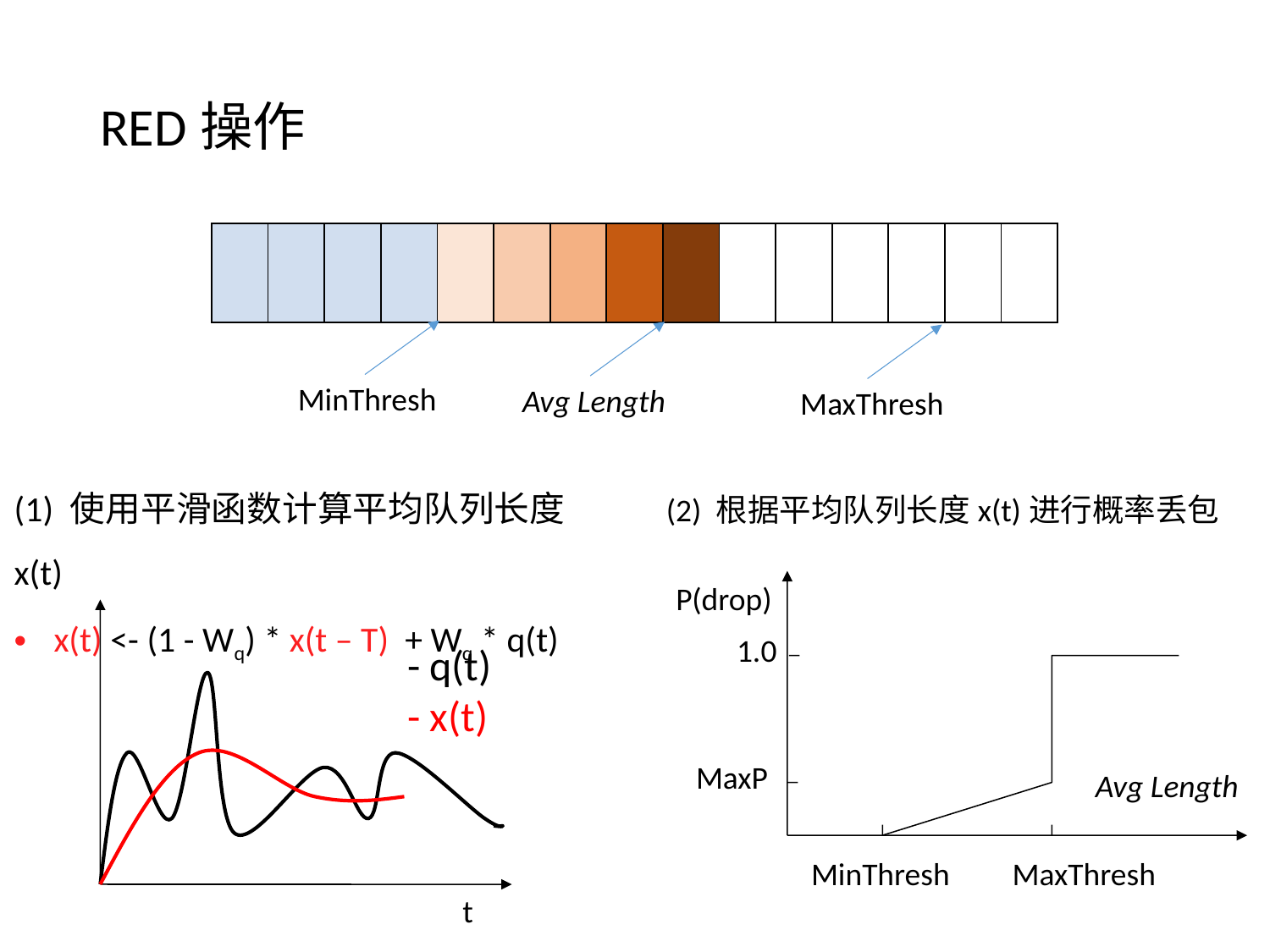

# RED操作
|  |  |  |  |  |  |  |  |  |  |  |  |  |  |  |
| --- | --- | --- | --- | --- | --- | --- | --- | --- | --- | --- | --- | --- | --- | --- |
MinThresh
Avg Length
MaxThresh
(1) 使用平滑函数计算平均队列长度x(t)
x(t) <- (1 - Wq) * x(t – T)  + Wq * q(t)
(2) 根据平均队列长度x(t)进行概率丢包

P(drop)
1.0

MaxP
Avg Length

MinThresh
MaxThresh

- q(t)
- x(t)
t
70